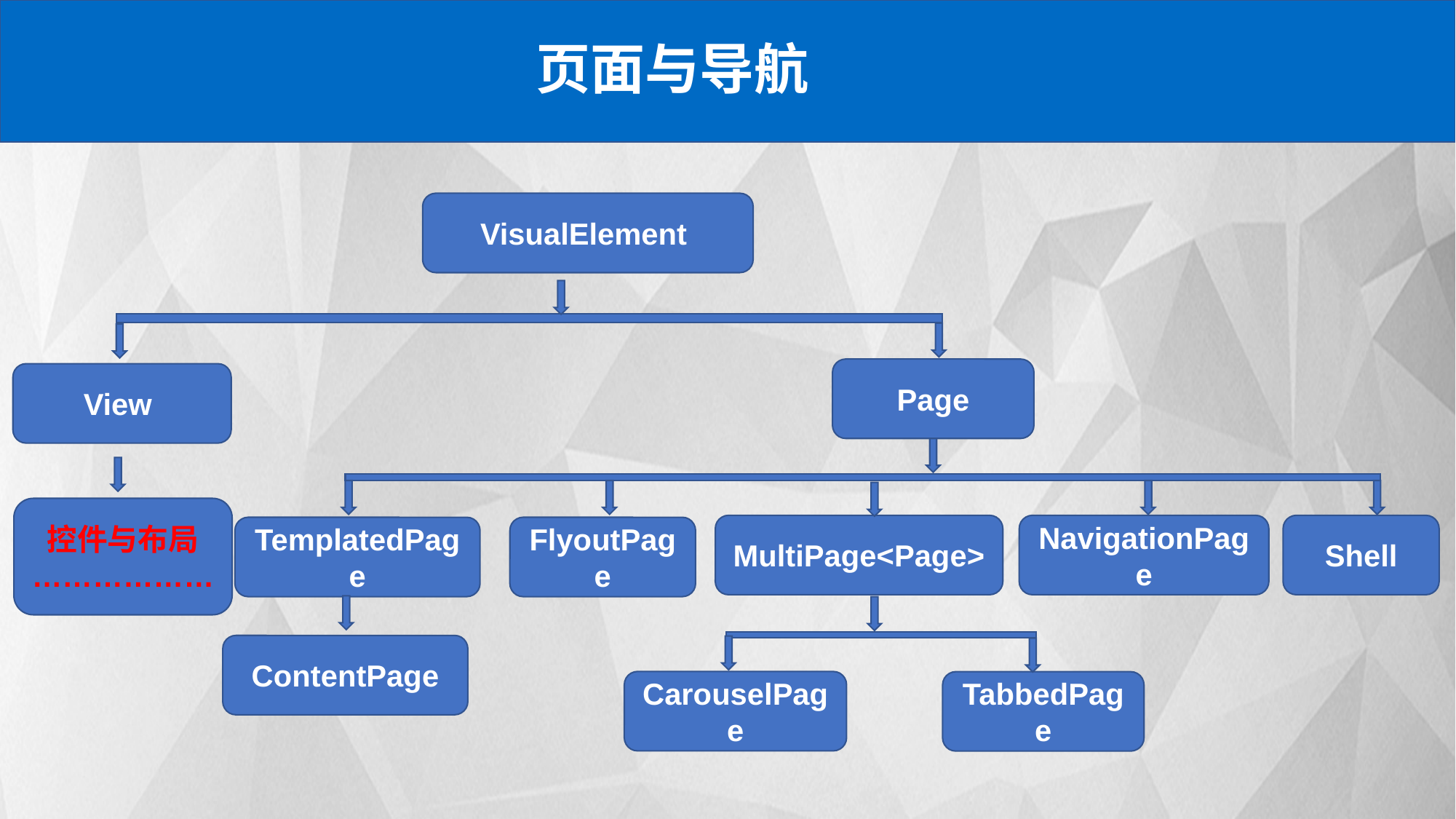

页面与导航
VisualElement

Page
View

控件与布局
………………
MultiPage<Page>
NavigationPage
Shell
TemplatedPage
FlyoutPage

ContentPage

CarouselPage
TabbedPage